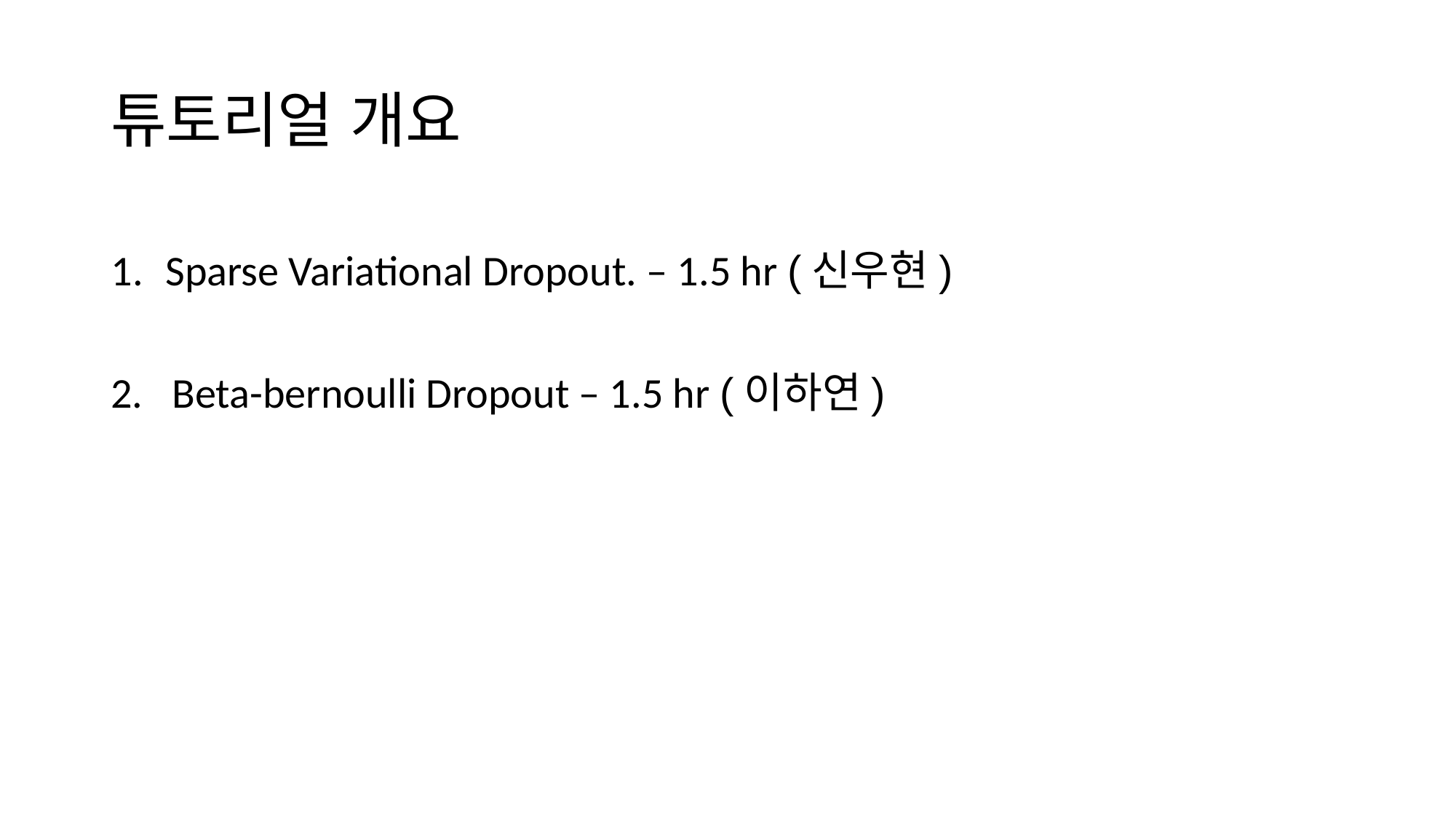

# 튜토리얼 개요

Sparse Variational Dropout. – 1.5 hr (신우현)

2.   Beta-bernoulli Dropout – 1.5 hr (이하연)